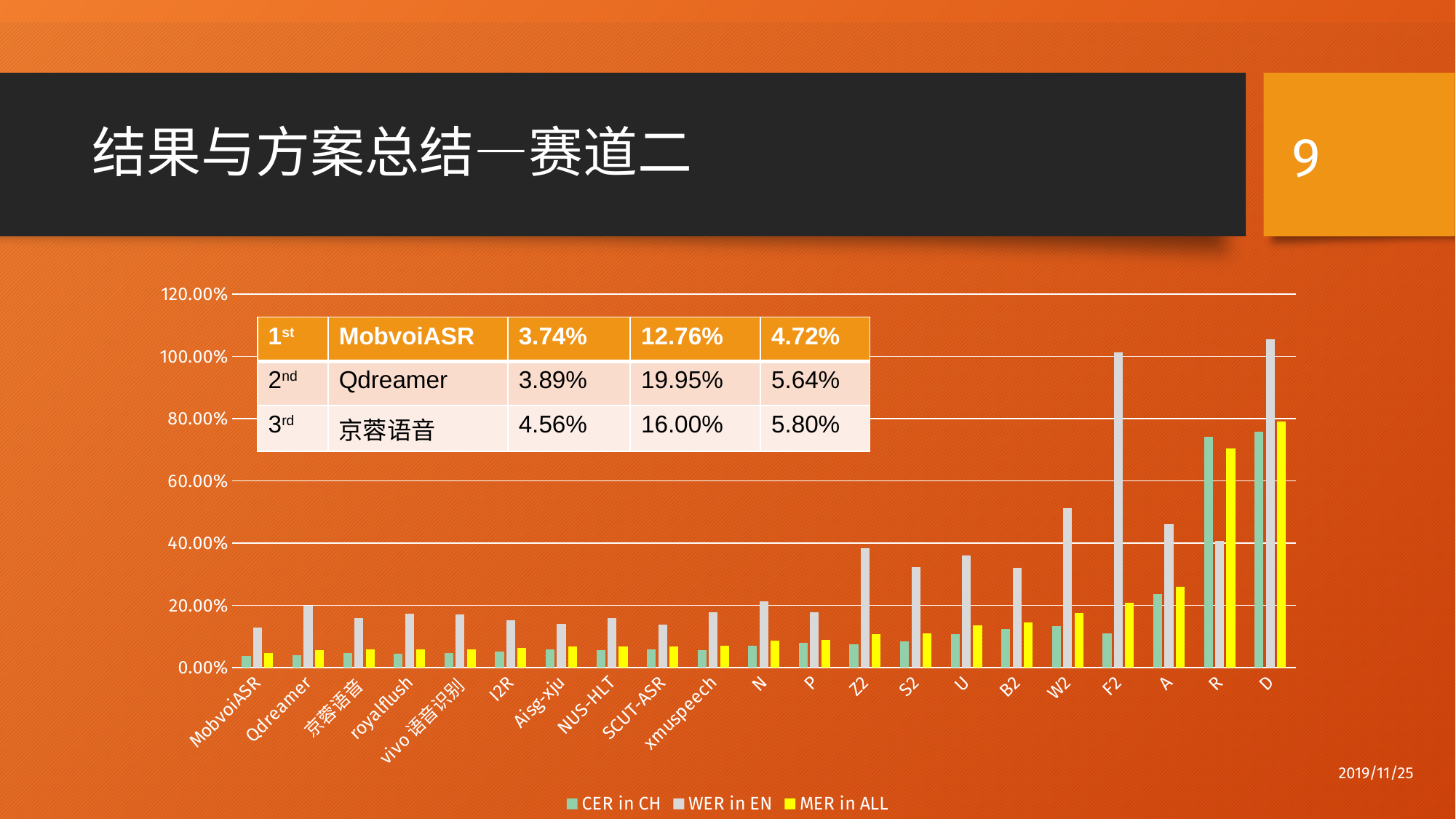

9
# 结果与方案总结—赛道二

### Chart

| Category | CER in CH | WER in EN | MER in ALL |
|---|---|---|---|
| MobvoiASR | 0.0374 | 0.1276 | 0.0472 |
| Qdreamer | 0.0389 | 0.1995 | 0.0564 |
| 京蓉语音 | 0.0456 | 0.16 | 0.058 |
| royalflush | 0.045 | 0.1729 | 0.0588 |
| vivo语音识别 | 0.0457 | 0.1696 | 0.0591 |
| I2R | 0.0516 | 0.1522 | 0.0625 |
| Aisg-xju | 0.0577 | 0.139 | 0.0665 |
| NUS-HLT | 0.0558 | 0.1585 | 0.0669 |
| SCUT-ASR | 0.0588 | 0.1375 | 0.0674 |
| xmuspeech | 0.0568 | 0.1785 | 0.0701 |
| N | 0.0703 | 0.2121 | 0.0857 |
| P | 0.0787 | 0.1778 | 0.0895 |
| Z2 | 0.0746 | 0.3838 | 0.1081 |
| S2 | 0.0844 | 0.3223 | 0.1102 |
| U | 0.1075 | 0.36 | 0.1349 |
| B2 | 0.1236 | 0.32 | 0.1449 |
| W2 | 0.1329 | 0.5121 | 0.1741 |
| F2 | 0.109 | 1.0126 | 0.2071 |
| A | 0.236 | 0.4604 | 0.2603 |
| R | 0.7406 | 0.4078 | 0.7045 |
| D | 0.7583 | 1.0549 | 0.7905 |
| 1st | MobvoiASR | 3.74% | 12.76% | 4.72% |
| --- | --- | --- | --- | --- |
| 2nd | Qdreamer | 3.89% | 19.95% | 5.64% |
| 3rd | 京蓉语音 | 4.56% | 16.00% | 5.80% |
2019/11/25